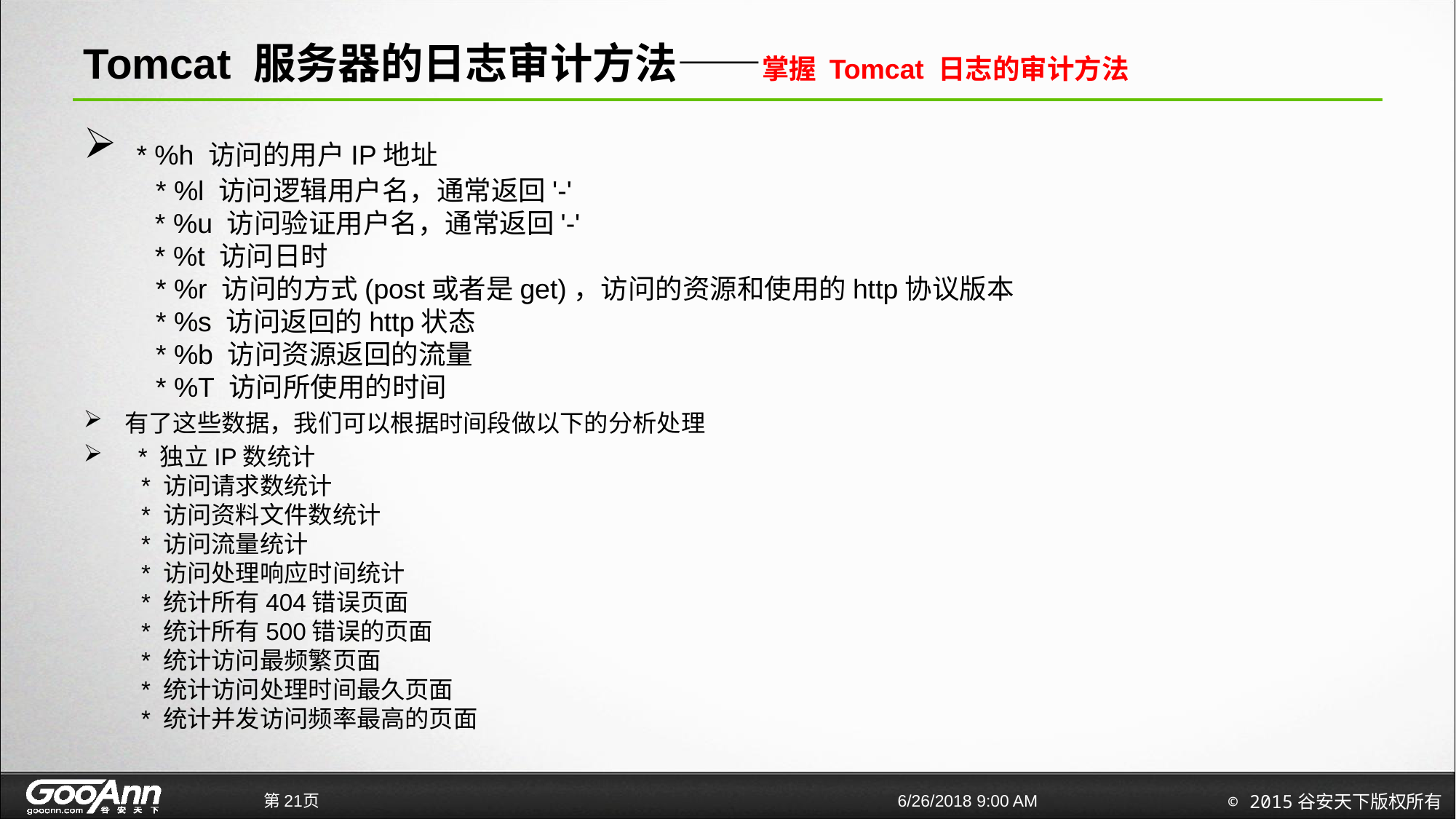

# Tomcat 服务器的日志审计方法——掌握 Tomcat 日志的审计方法
 * %h 访问的用户IP地址
    * %l 访问逻辑用户名，通常返回'-'
    * %u 访问验证用户名，通常返回'-'
    * %t 访问日时
    * %r 访问的方式(post或者是get)，访问的资源和使用的http协议版本
    * %s 访问返回的http状态
    * %b 访问资源返回的流量
    * %T 访问所使用的时间
有了这些数据，我们可以根据时间段做以下的分析处理
  * 独立IP数统计
  * 访问请求数统计
  * 访问资料文件数统计
  * 访问流量统计
  * 访问处理响应时间统计
  * 统计所有404错误页面
  * 统计所有500错误的页面
  * 统计访问最频繁页面
  * 统计访问处理时间最久页面
  * 统计并发访问频率最高的页面